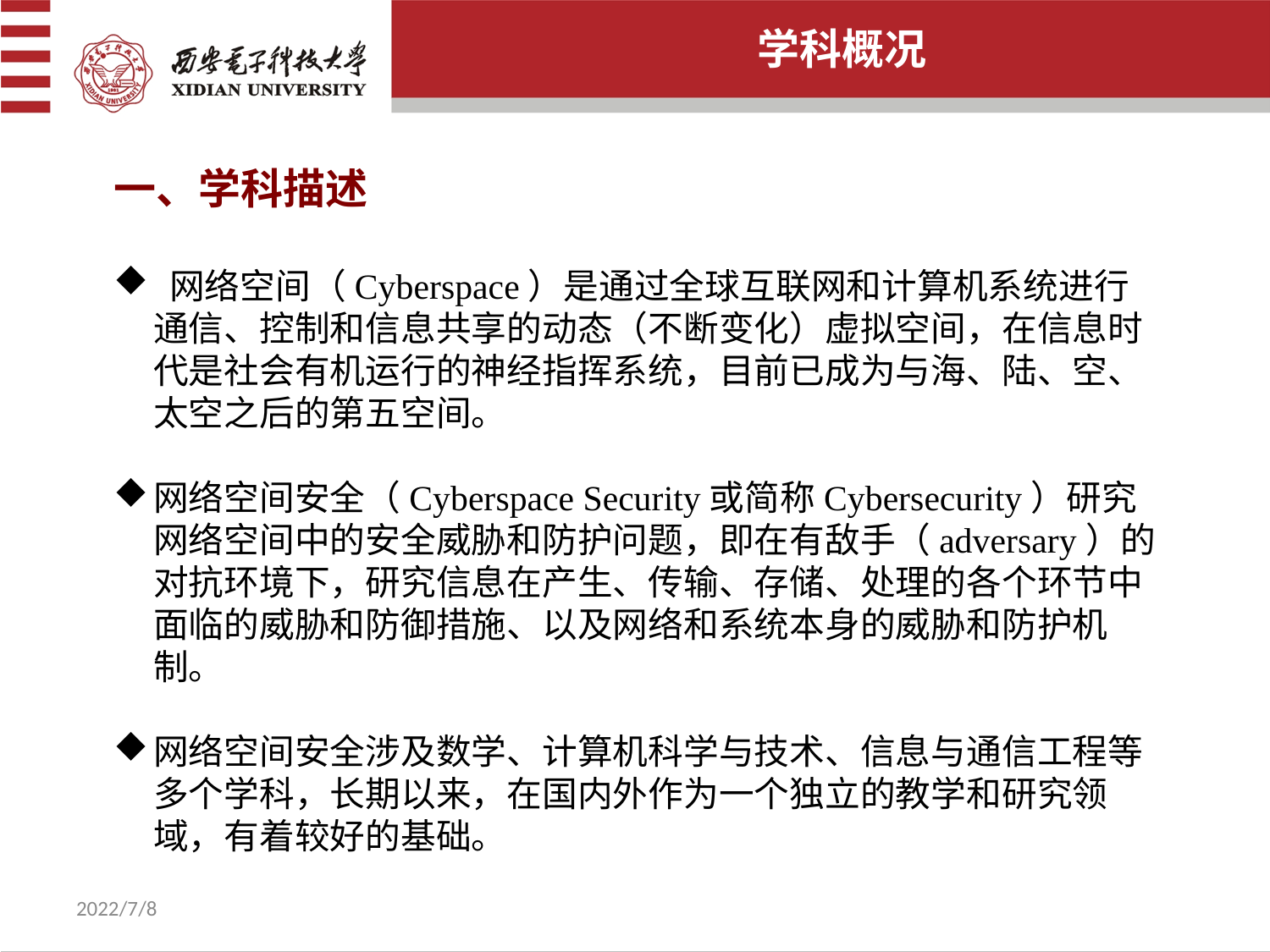

学科概况
一、学科描述

 网络空间（Cyberspace）是通过全球互联网和计算机系统进行通信、控制和信息共享的动态（不断变化）虚拟空间，在信息时代是社会有机运行的神经指挥系统，目前已成为与海、陆、空、太空之后的第五空间。

网络空间安全（Cyberspace Security或简称Cybersecurity）研究网络空间中的安全威胁和防护问题，即在有敌手（adversary）的对抗环境下，研究信息在产生、传输、存储、处理的各个环节中面临的威胁和防御措施、以及网络和系统本身的威胁和防护机制。

网络空间安全涉及数学、计算机科学与技术、信息与通信工程等多个学科，长期以来，在国内外作为一个独立的教学和研究领域，有着较好的基础。

2022/7/8